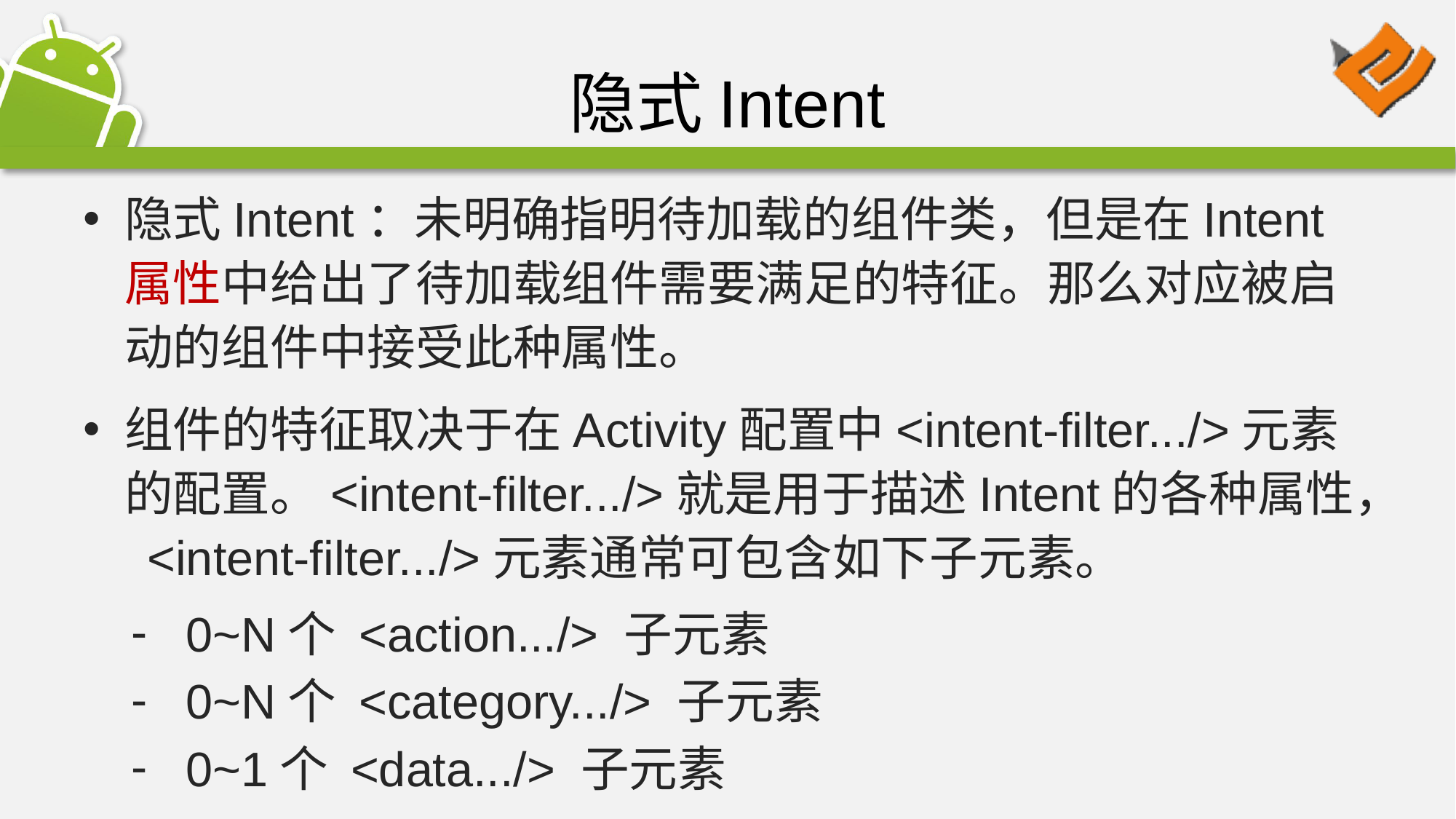

# 隐式Intent
隐式Intent：未明确指明待加载的组件类，但是在Intent属性中给出了待加载组件需要满足的特征。那么对应被启动的组件中接受此种属性。
组件的特征取决于在Activity配置中<intent-filter.../>元素的配置。<intent-filter.../>就是用于描述Intent的各种属性， <intent-filter.../>元素通常可包含如下子元素。
0~N个 <action.../> 子元素
0~N个 <category.../> 子元素
0~1个 <data.../> 子元素